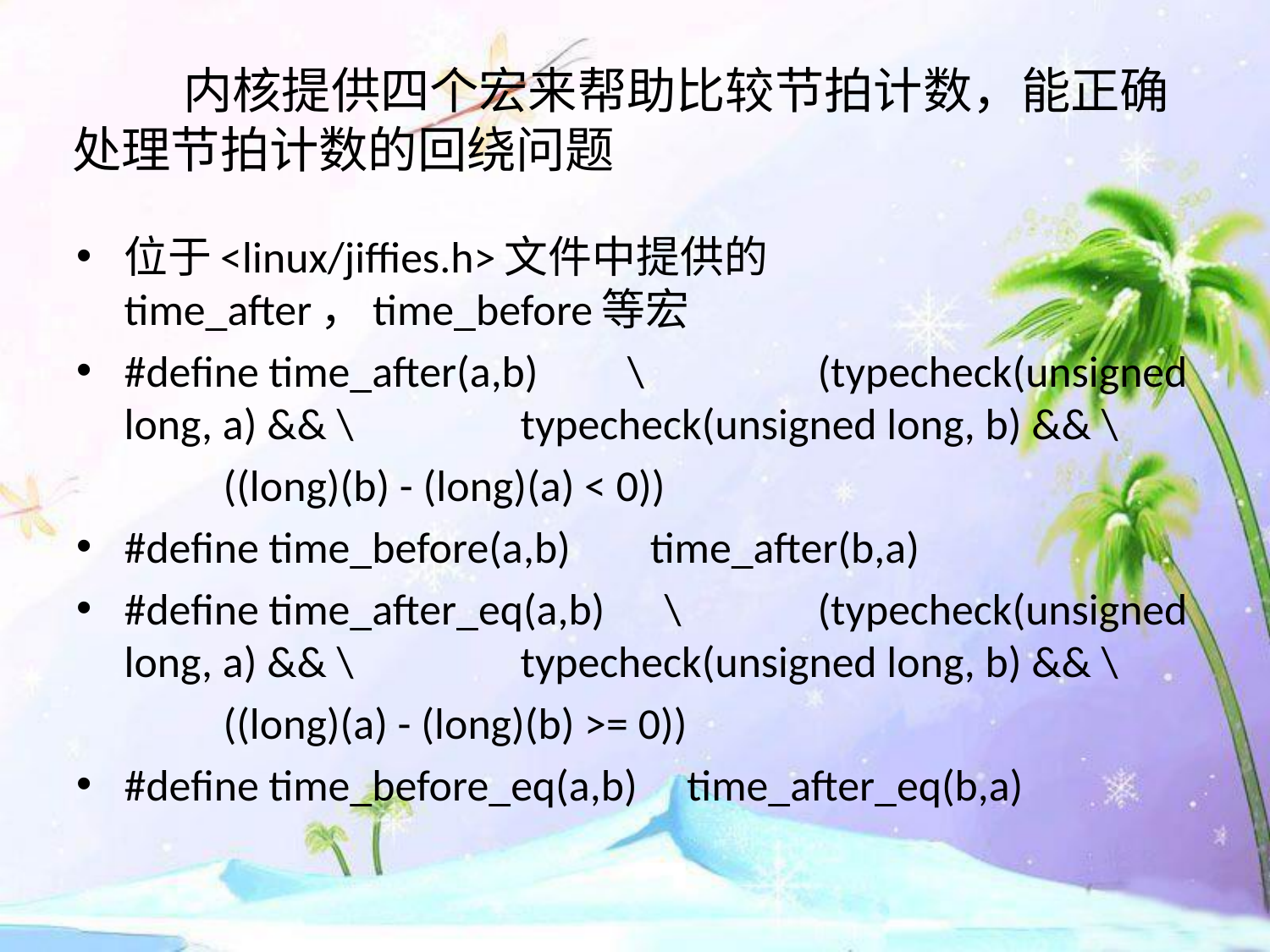

# 内核提供四个宏来帮助比较节拍计数，能正确处理节拍计数的回绕问题
位于<linux/jiffies.h>文件中提供的time_after，time_before等宏
#define time_after(a,b)         \        	(typecheck(unsigned long, a) && \         	typecheck(unsigned long, b) && \
        	((long)(b) - (long)(a) < 0))
#define time_before(a,b)        time_after(b,a)
#define time_after_eq(a,b)      \        	(typecheck(unsigned long, a) && \         	typecheck(unsigned long, b) && \
         	((long)(a) - (long)(b) >= 0))
#define time_before_eq(a,b)     time_after_eq(b,a)